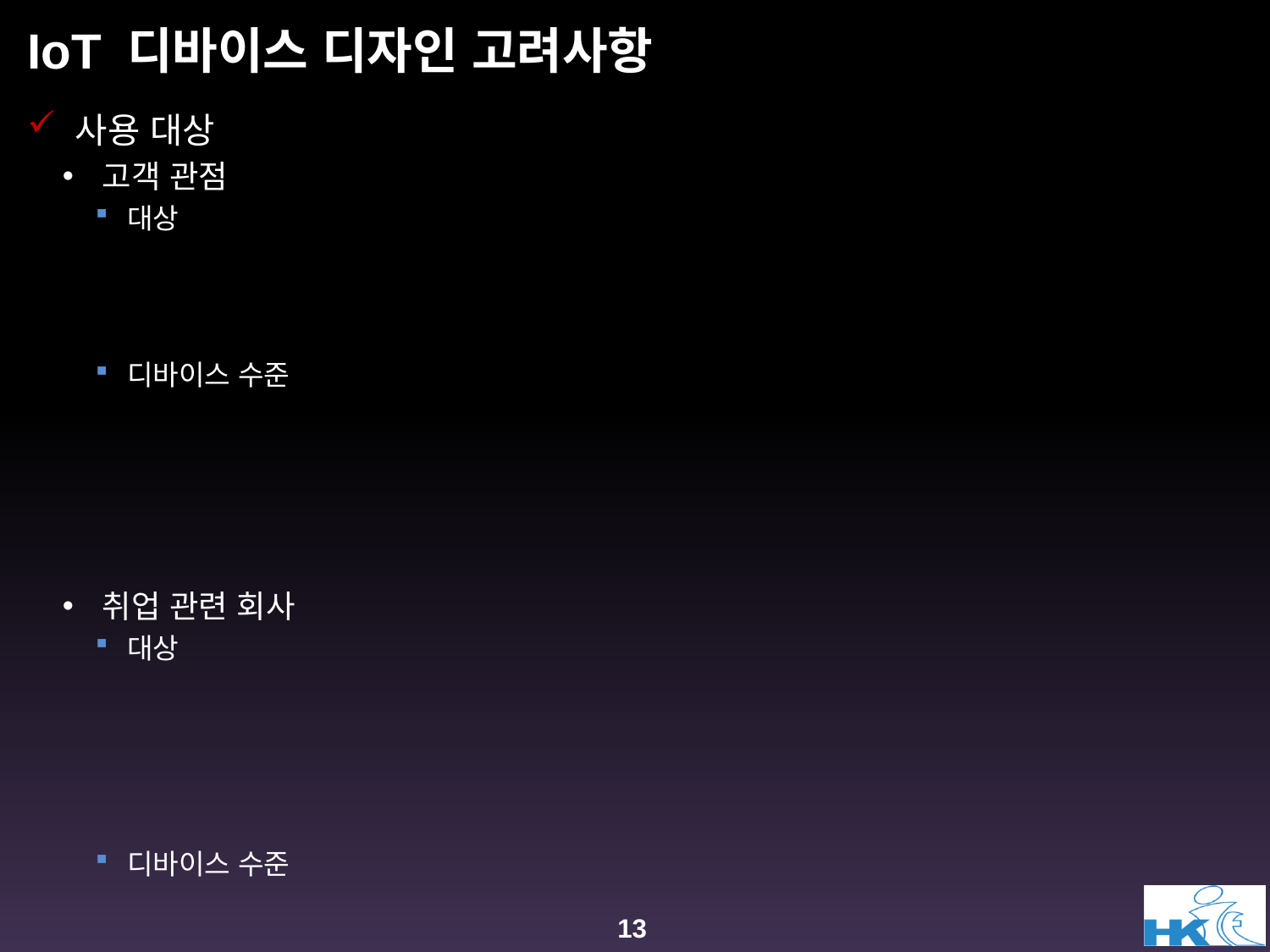

# IoT 디바이스 디자인 고려사항
사용 대상
고객 관점
대상

디바이스 수준

취업 관련 회사
대상

디바이스 수준

13